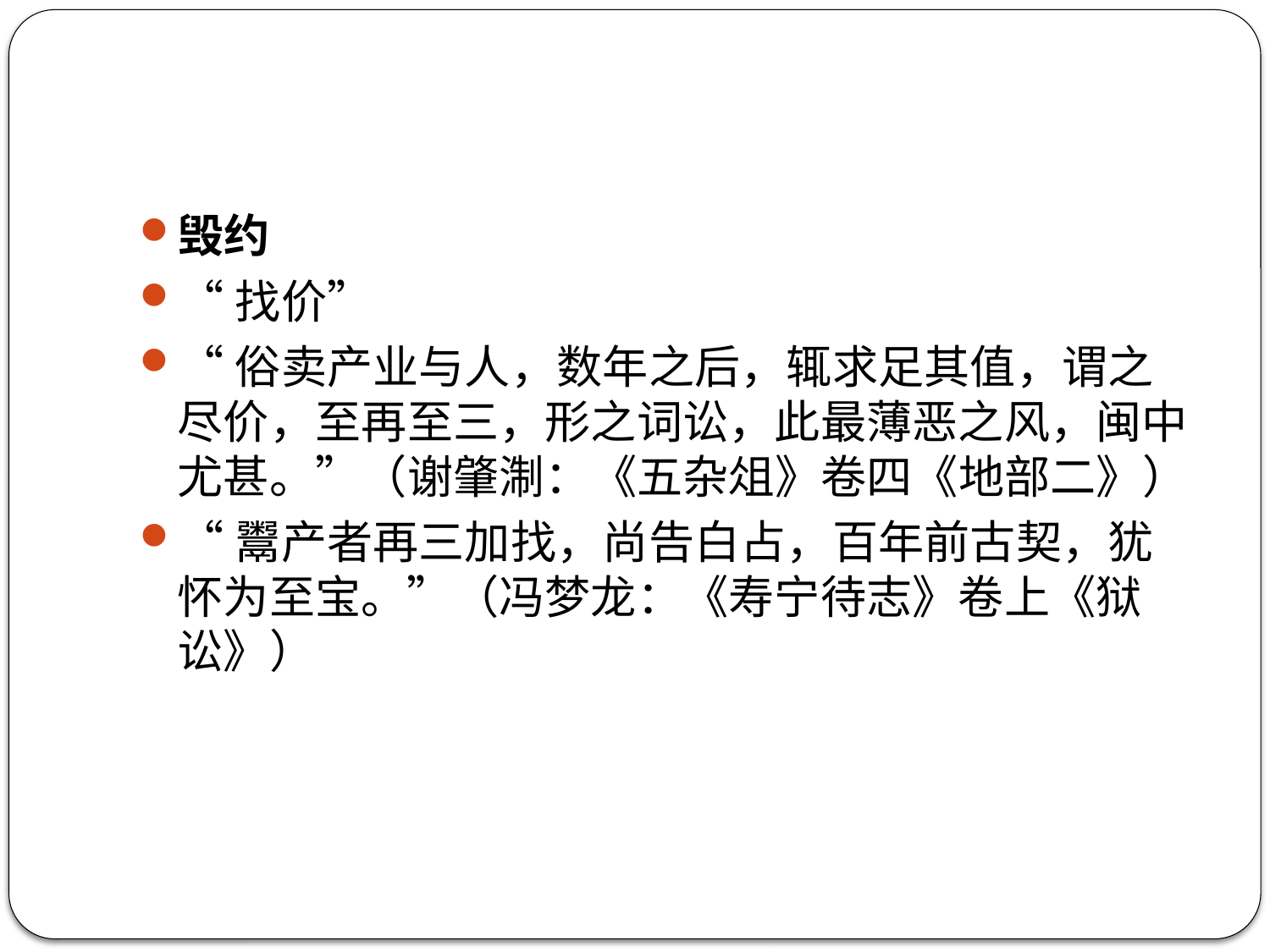

#
毁约
“找价”
“俗卖产业与人，数年之后，辄求足其值，谓之尽价，至再至三，形之词讼，此最薄恶之风，闽中尤甚。”（谢肇淛：《五杂俎》卷四《地部二》）
“鬻产者再三加找，尚告白占，百年前古契，犹怀为至宝。”（冯梦龙：《寿宁待志》卷上《狱讼》）